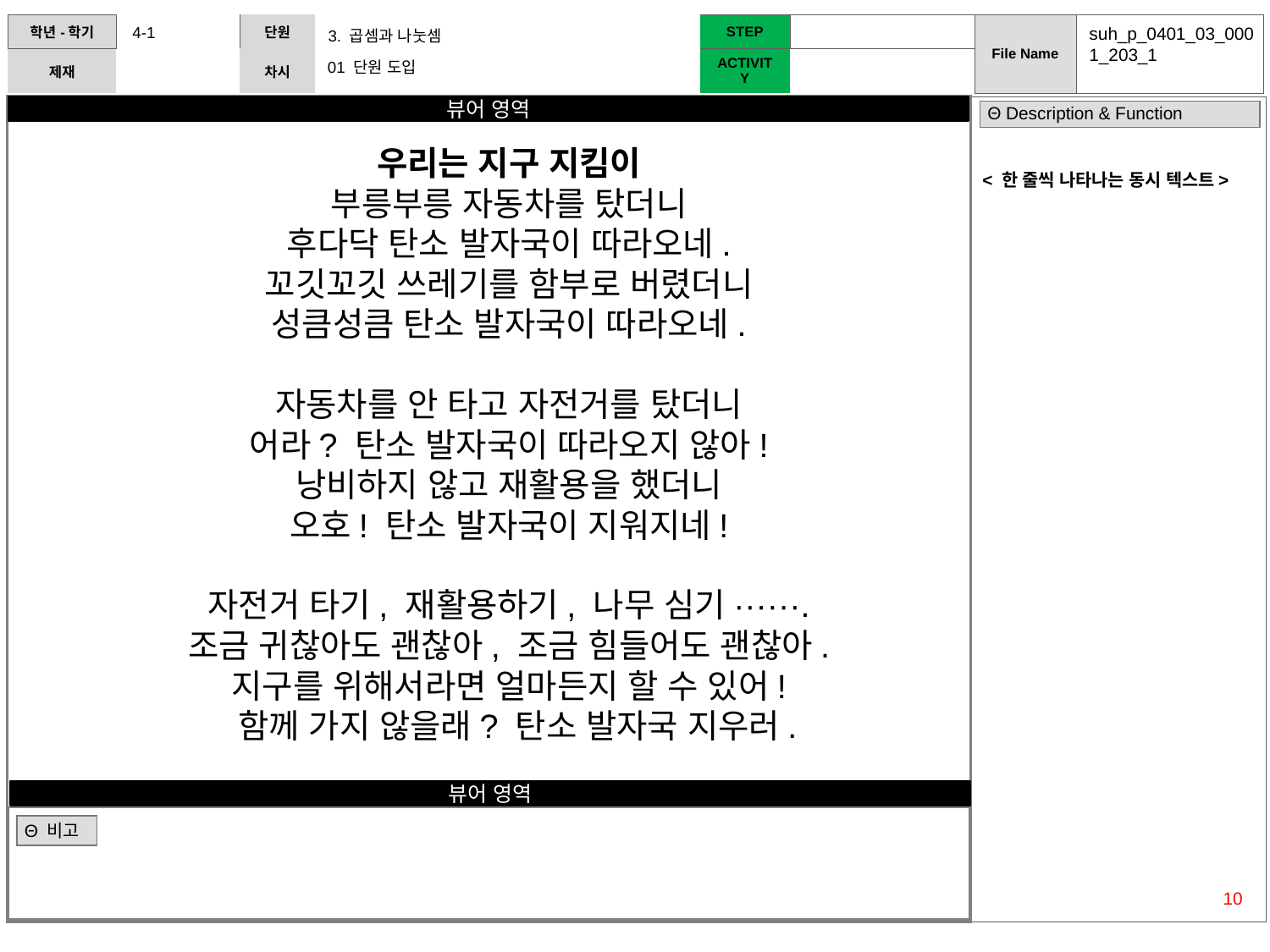

4-1
suh_p_0401_03_0001_203_1
3. 곱셈과 나눗셈
01 단원 도입

| Θ Description & Function |
| --- |
우리는 지구 지킴이
부릉부릉 자동차를 탔더니
후다닥 탄소 발자국이 따라오네.
꼬깃꼬깃 쓰레기를 함부로 버렸더니
성큼성큼 탄소 발자국이 따라오네.

자동차를 안 타고 자전거를 탔더니
어라? 탄소 발자국이 따라오지 않아!
낭비하지 않고 재활용을 했더니
오호! 탄소 발자국이 지워지네!

자전거 타기, 재활용하기, 나무 심기······.
조금 귀찮아도 괜찮아, 조금 힘들어도 괜찮아.
지구를 위해서라면 얼마든지 할 수 있어!
 함께 가지 않을래? 탄소 발자국 지우러.

< 한 줄씩 나타나는 동시 텍스트>